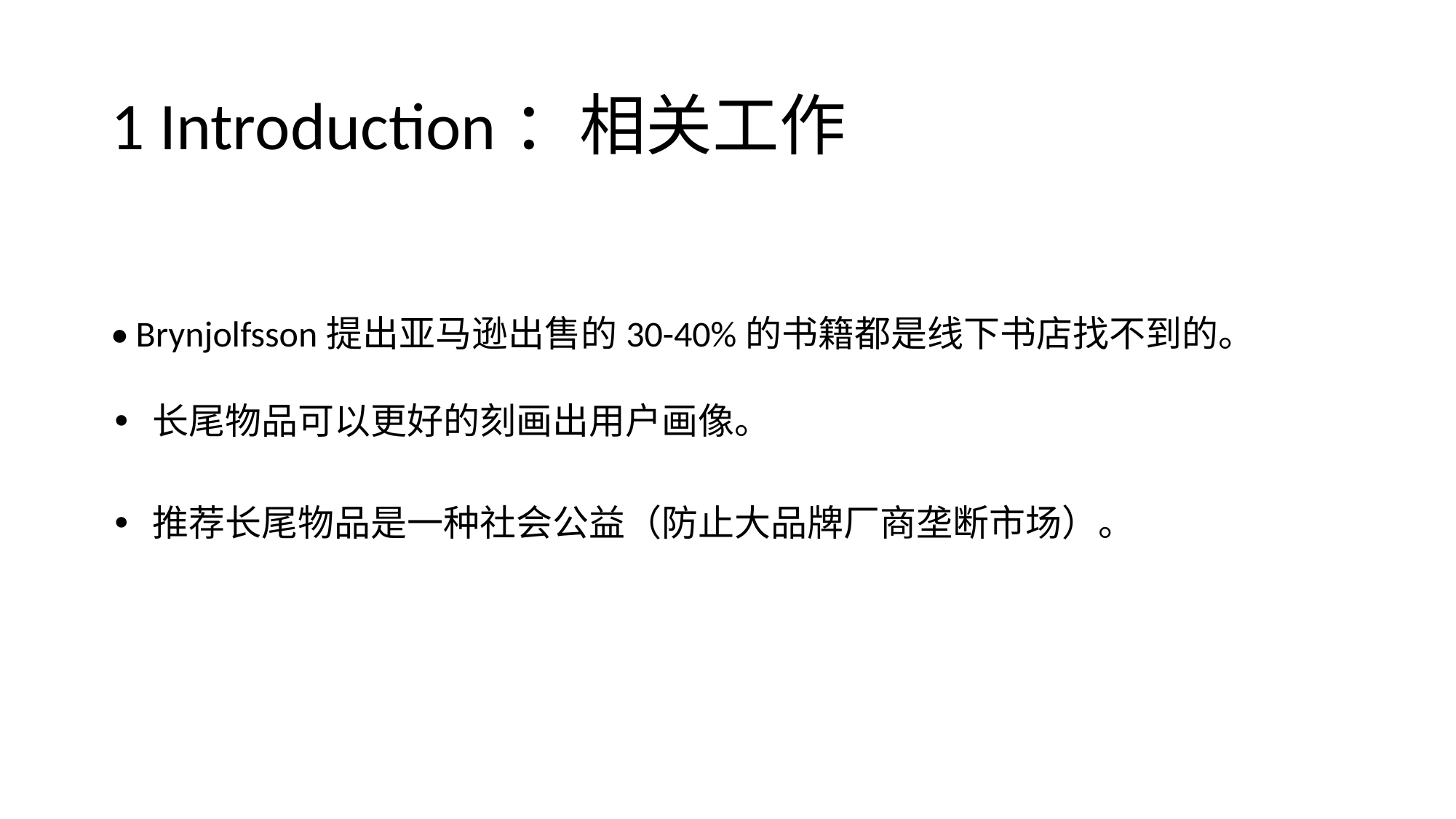

1 Introduction：相关工作

• Brynjolfsson提出亚马逊出售的30-40%的书籍都是线下书店找不到的。

• 长尾物品可以更好的刻画出用户画像。

• 推荐长尾物品是一种社会公益（防止大品牌厂商垄断市场）。